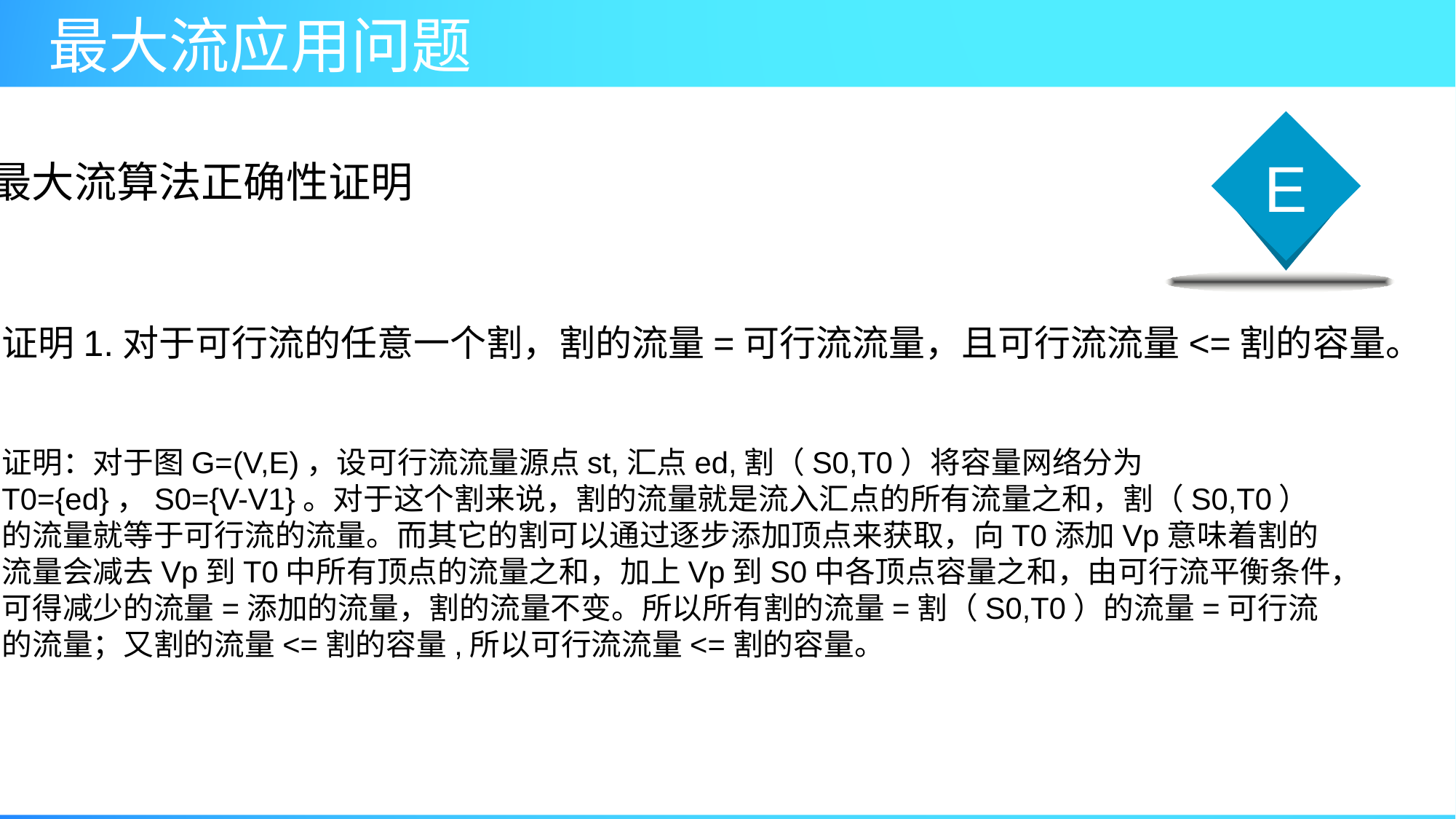

E

最大流算法正确性证明

证明1.对于可行流的任意一个割，割的流量=可行流流量，且可行流流量<=割的容量。
证明：对于图G=(V,E)，设可行流流量源点st,汇点ed,割（S0,T0）将容量网络分为T0={ed}，S0={V-V1}。对于这个割来说，割的流量就是流入汇点的所有流量之和，割（S0,T0）的流量就等于可行流的流量。而其它的割可以通过逐步添加顶点来获取，向T0添加Vp意味着割的流量会减去Vp到T0中所有顶点的流量之和，加上Vp到S0中各顶点容量之和，由可行流平衡条件，可得减少的流量=添加的流量，割的流量不变。所以所有割的流量=割（S0,T0）的流量=可行流的流量；又割的流量<=割的容量,所以可行流流量<=割的容量。